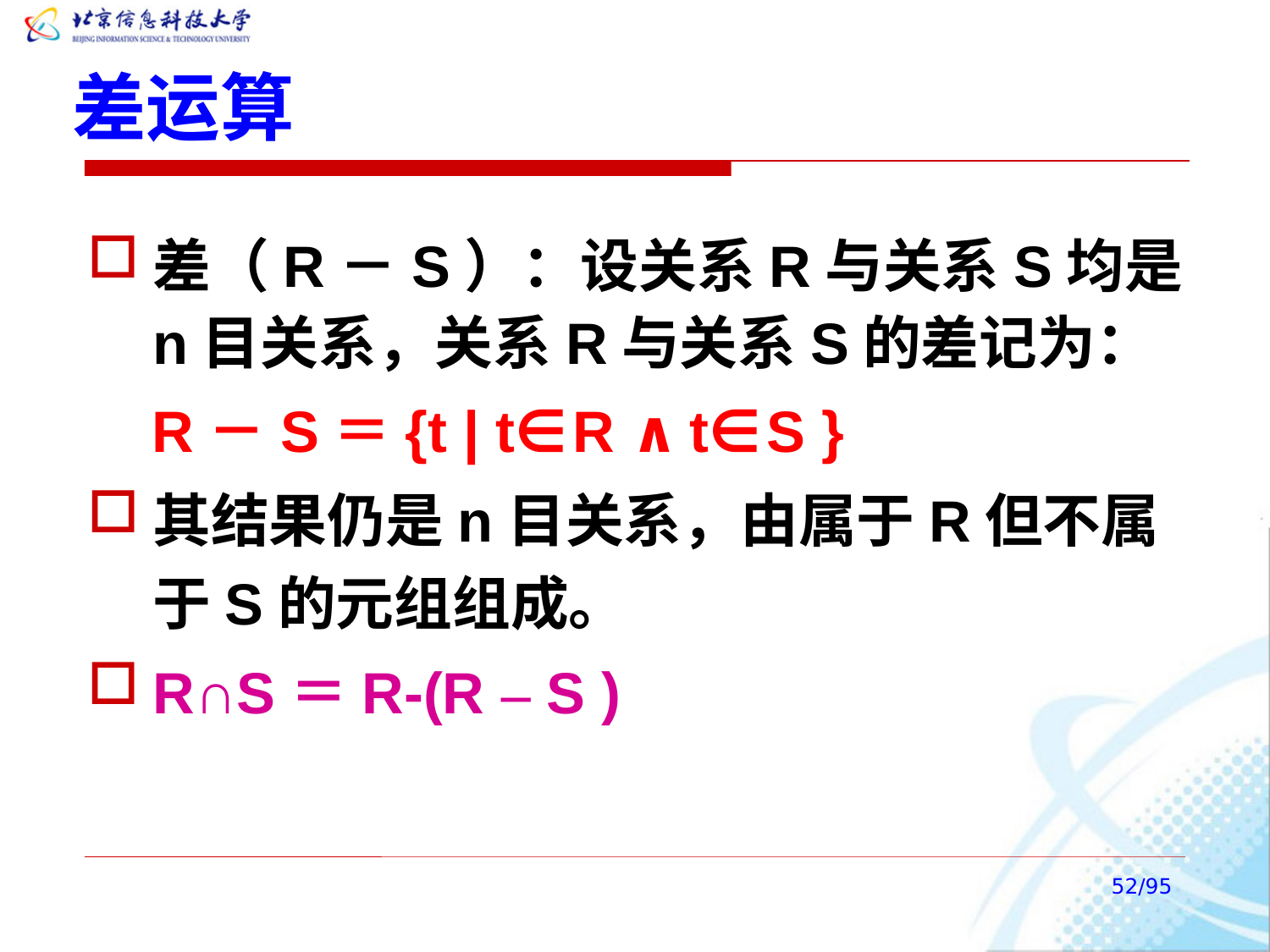

# 差运算
差（R－S）：设关系R与关系S均是n目关系，关系R与关系S的差记为：
    R－S＝{t | t∈R ∧t∈S }
其结果仍是n目关系，由属于R但不属于S的元组组成。
R∩S＝R-(R – S )

52/95